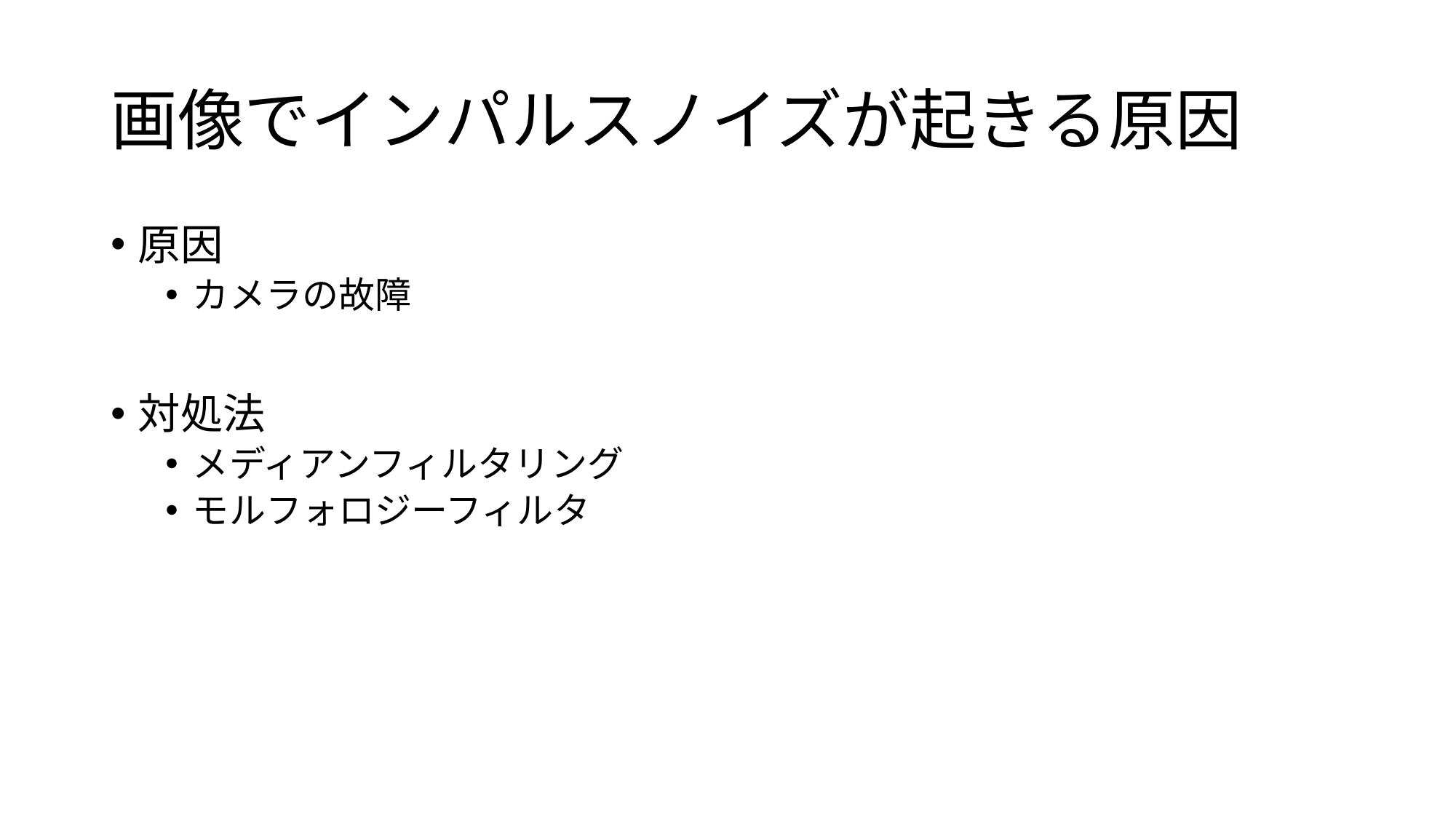

# 画像でインパルスノイズが起きる原因
原因
カメラの故障

対処法
メディアンフィルタリング
モルフォロジーフィルタ